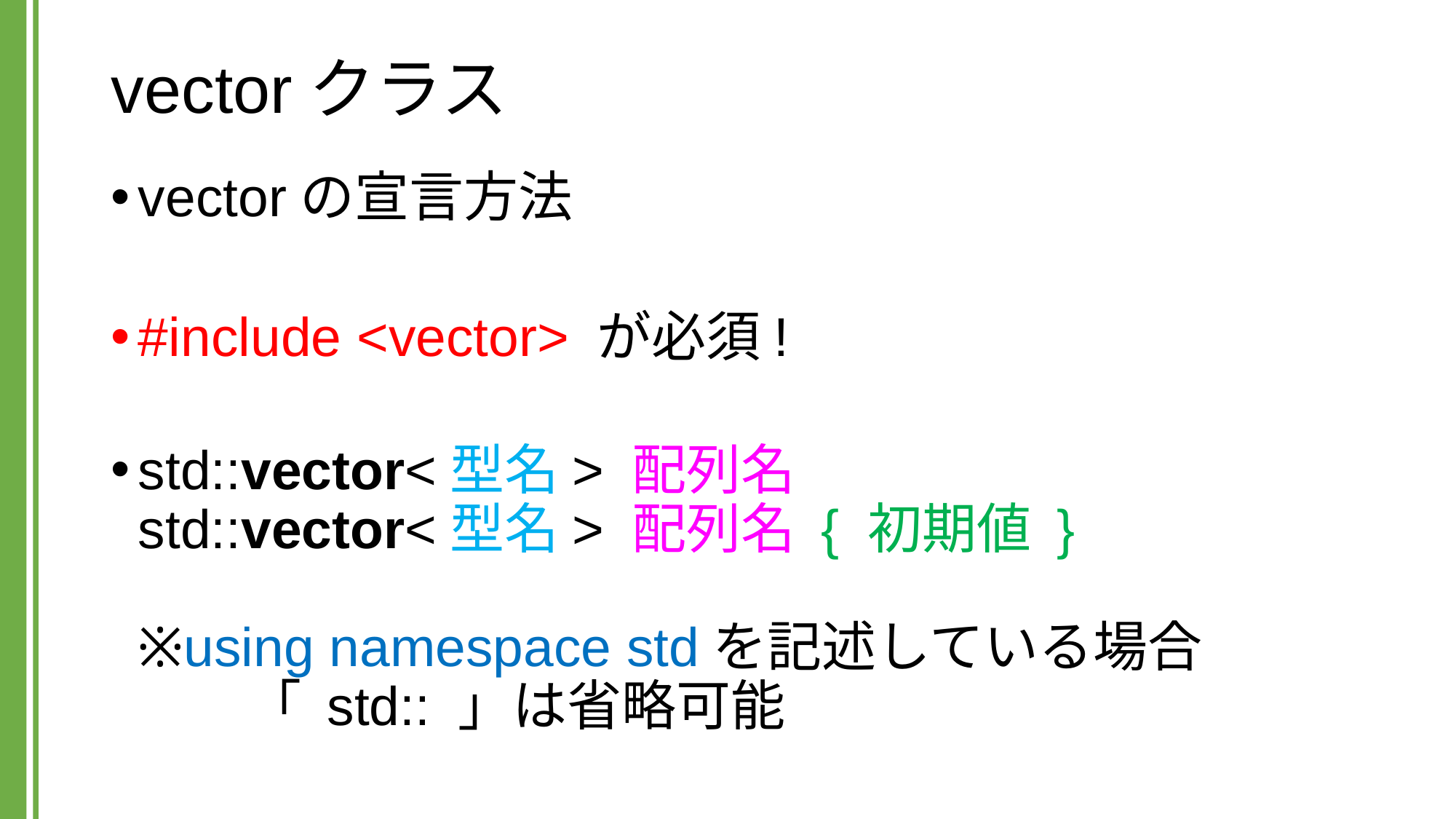

# vectorクラス
vectorの宣言方法
#include <vector> が必須!
std::vector<型名> 配列名
std::vector<型名> 配列名 { 初期値 }
※using namespace stdを記述している場合
　　「 std:: 」は省略可能